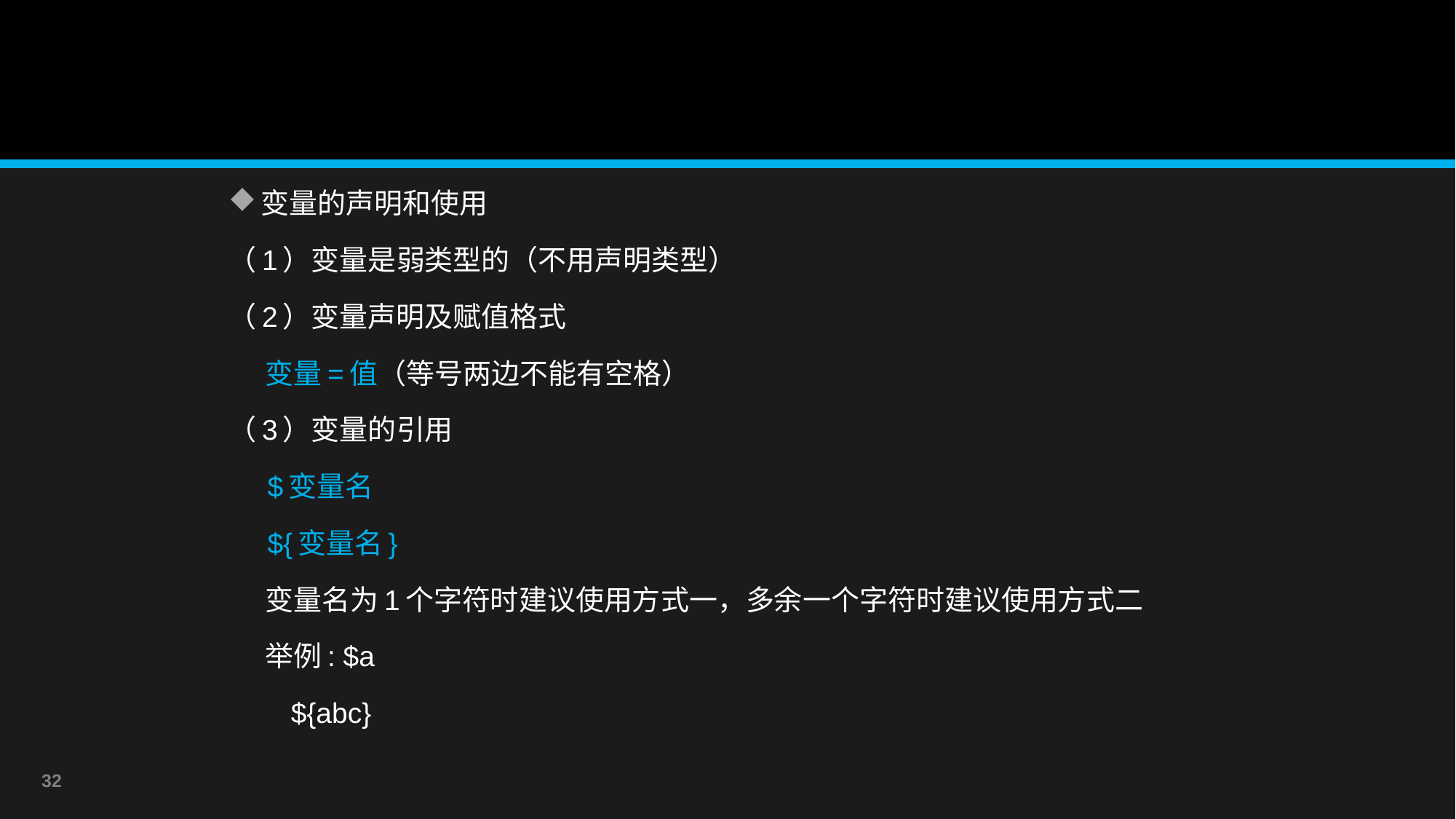

#
变量的声明和使用
（1）变量是弱类型的（不用声明类型）
（2）变量声明及赋值格式
     变量=值（等号两边不能有空格）
（3）变量的引用
     $变量名
     ${变量名}
     变量名为1个字符时建议使用方式一，多余一个字符时建议使用方式二
     举例: $a
        ${abc}

32